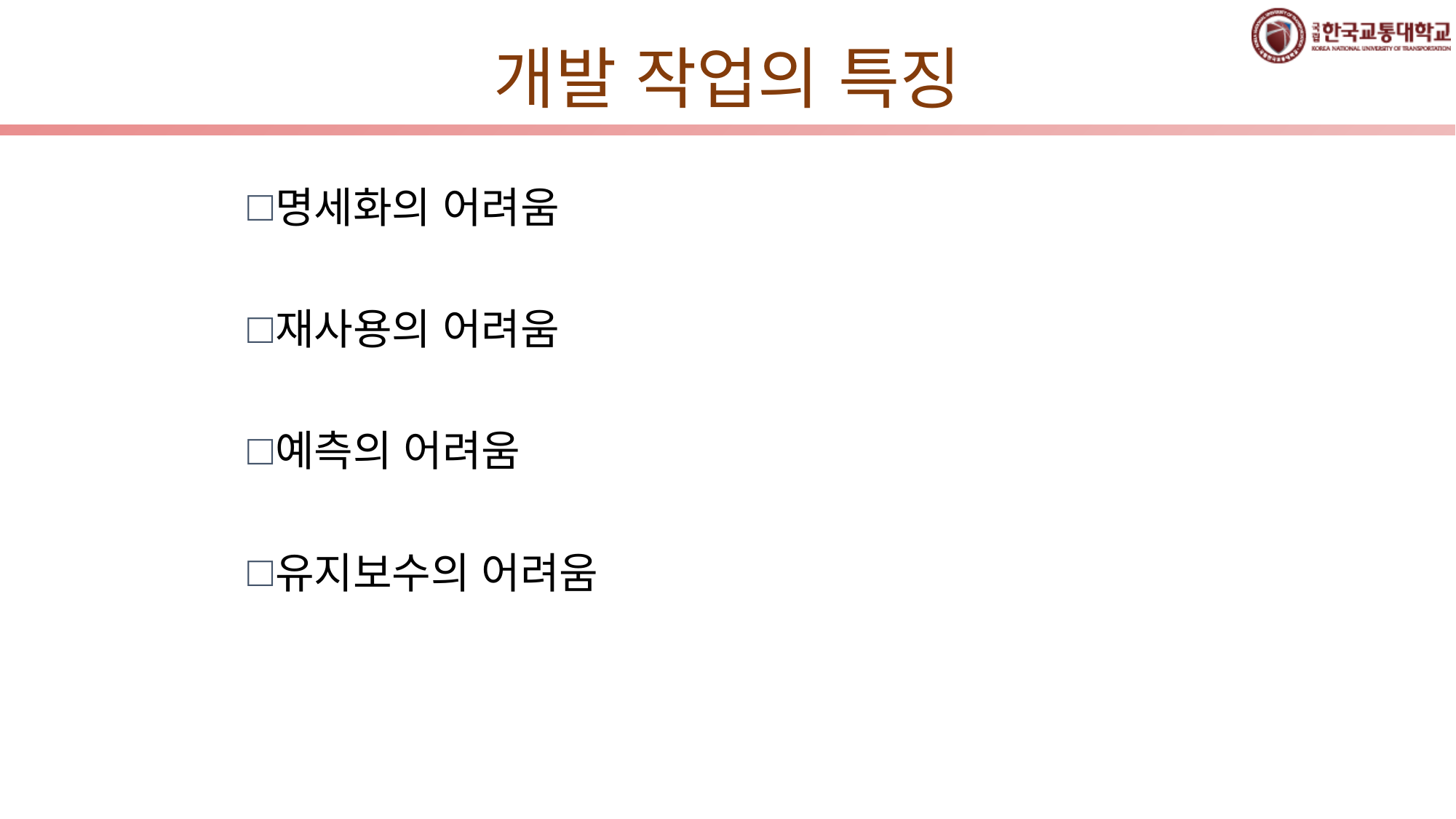

# 개발 작업의 특징
명세화의 어려움

재사용의 어려움

예측의 어려움

유지보수의 어려움
14